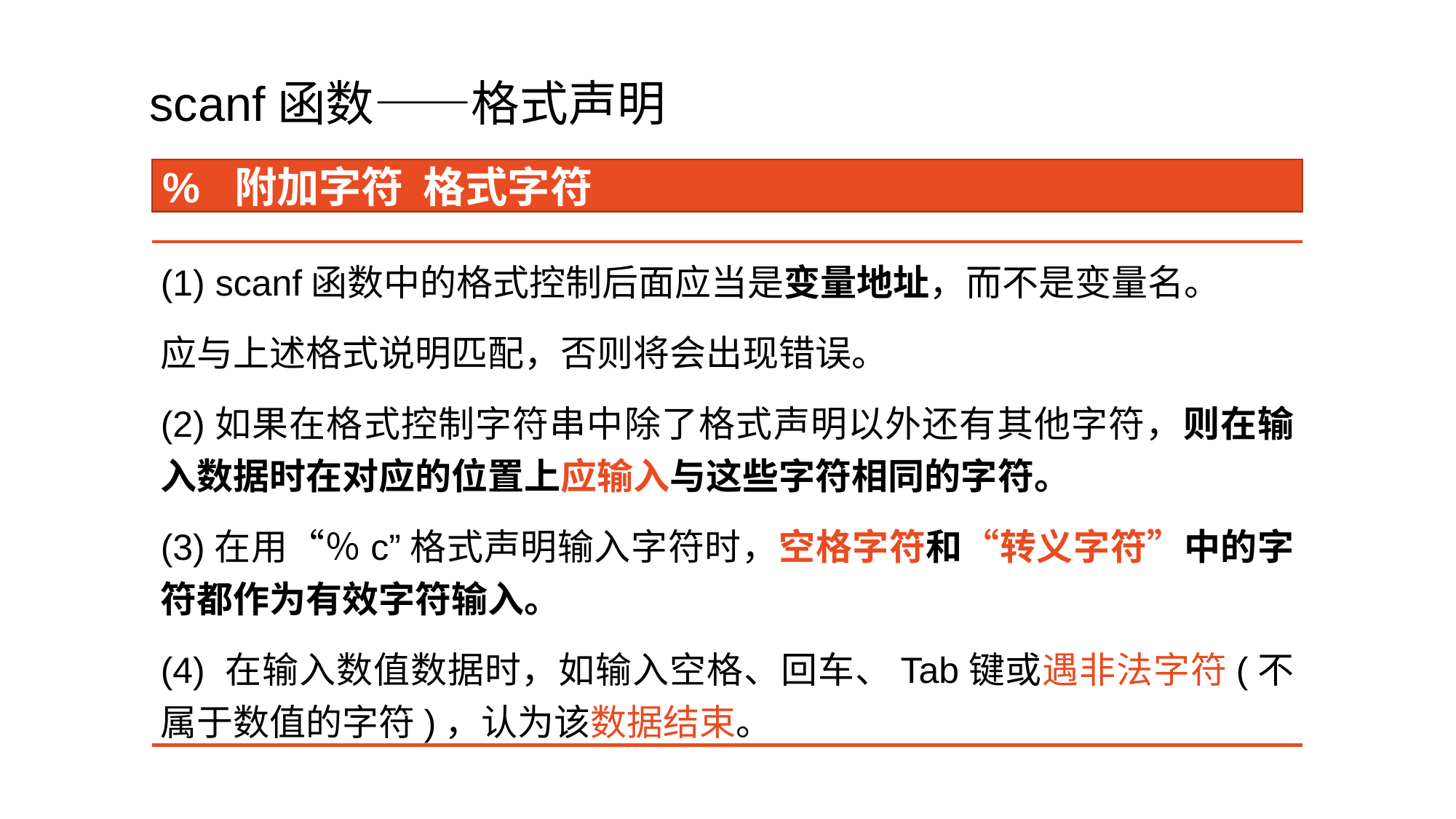

# scanf函数——格式声明
%  附加字符  格式字符
(1) scanf函数中的格式控制后面应当是变量地址，而不是变量名。
应与上述格式说明匹配，否则将会出现错误。
(2)如果在格式控制字符串中除了格式声明以外还有其他字符，则在输入数据时在对应的位置上应输入与这些字符相同的字符。
(3)在用“％c”格式声明输入字符时，空格字符和“转义字符”中的字符都作为有效字符输入。
(4) 在输入数值数据时，如输入空格、回车、Tab键或遇非法字符(不属于数值的字符)，认为该数据结束。